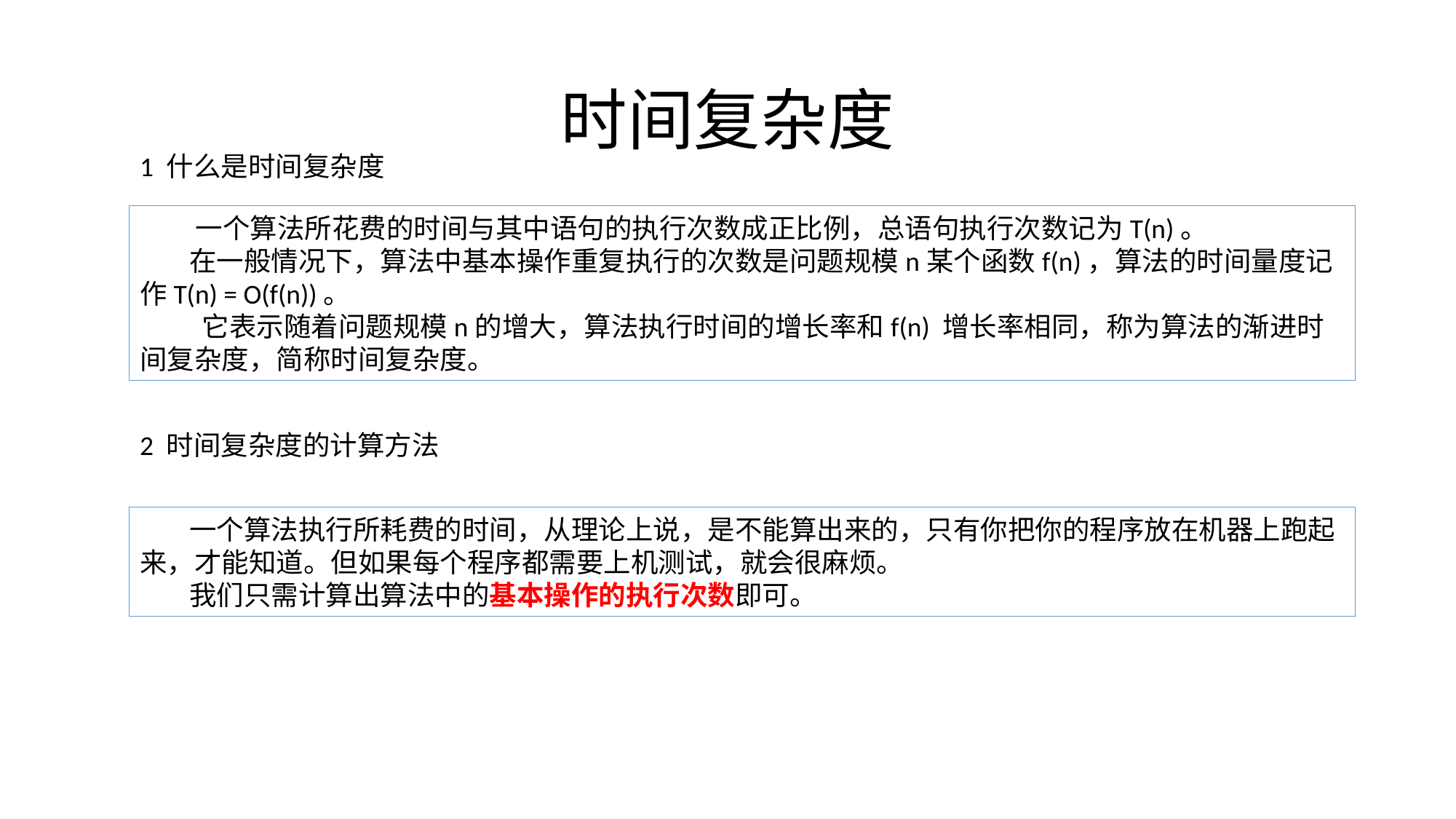

# 时间复杂度
1 什么是时间复杂度
        一个算法所花费的时间与其中语句的执行次数成正比例，总语句执行次数记为T(n)。
       在一般情况下，算法中基本操作重复执行的次数是问题规模n某个函数f(n)，算法的时间量度记作T(n) = O(f(n))。
         它表示随着问题规模n的增大，算法执行时间的增长率和f(n) 增长率相同，称为算法的渐进时间复杂度，简称时间复杂度。
2 时间复杂度的计算方法
       一个算法执行所耗费的时间，从理论上说，是不能算出来的，只有你把你的程序放在机器上跑起来，才能知道。但如果每个程序都需要上机测试，就会很麻烦。
       我们只需计算出算法中的基本操作的执行次数即可。